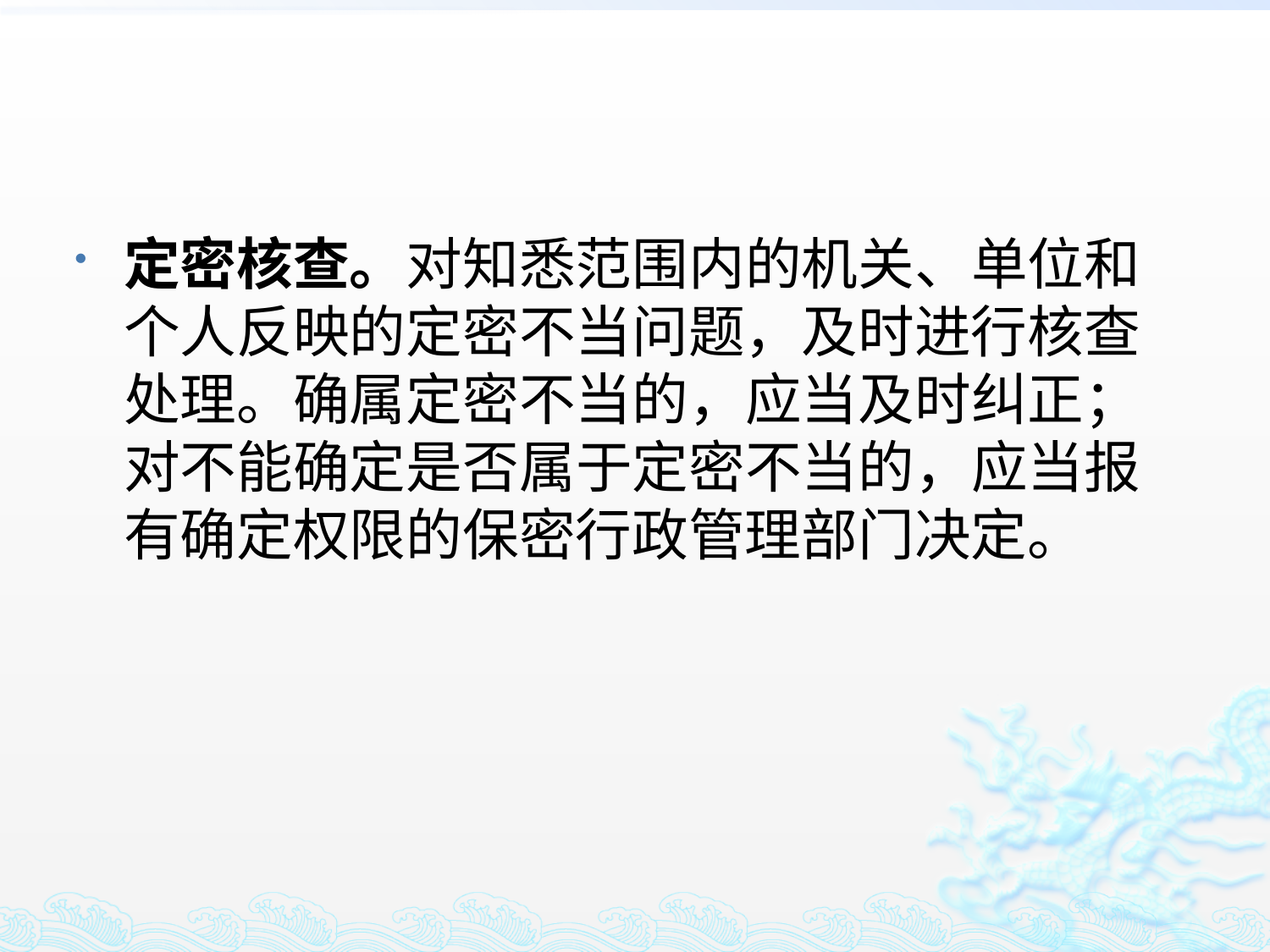

#
定密核查。对知悉范围内的机关、单位和个人反映的定密不当问题，及时进行核查处理。确属定密不当的，应当及时纠正；对不能确定是否属于定密不当的，应当报有确定权限的保密行政管理部门决定。